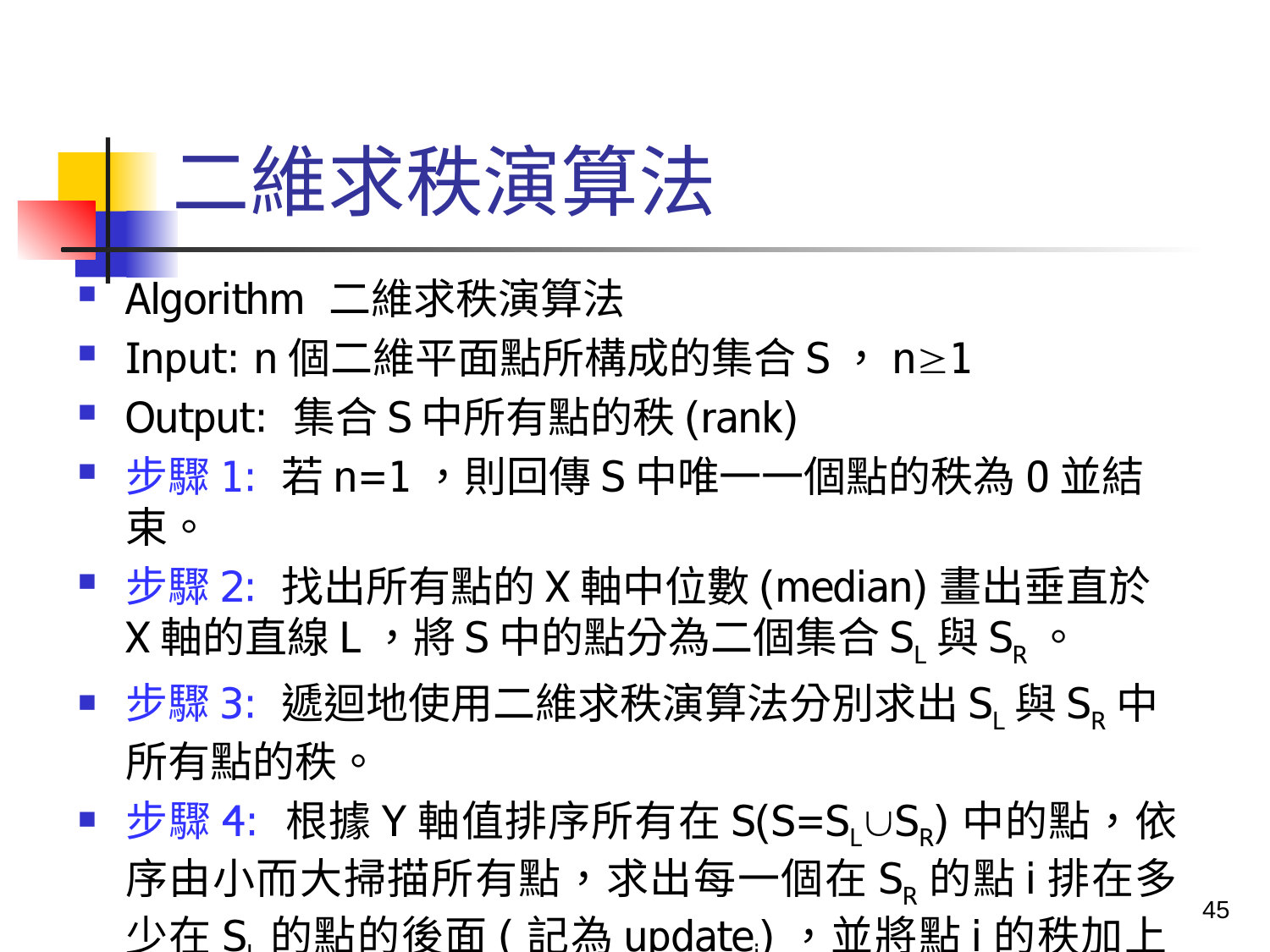

# 二維求秩演算法
Algorithm 二維求秩演算法
Input: n個二維平面點所構成的集合S，n≥1
Output: 集合S中所有點的秩(rank)
步驟1: 若n=1，則回傳S中唯一一個點的秩為0並結束。
步驟2: 找出所有點的X軸中位數(median)畫出垂直於X軸的直線L，將S中的點分為二個集合SL與SR。
步驟3: 遞迴地使用二維求秩演算法分別求出SL與SR中所有點的秩。
步驟4: 根據Y軸值排序所有在S(S=SL∪SR)中的點，依序由小而大掃描所有點，求出每一個在SR的點i排在多少在SL的點的後面(記為updatei)，並將點i的秩加上updatei，最後回傳S中所有點的秩。

45